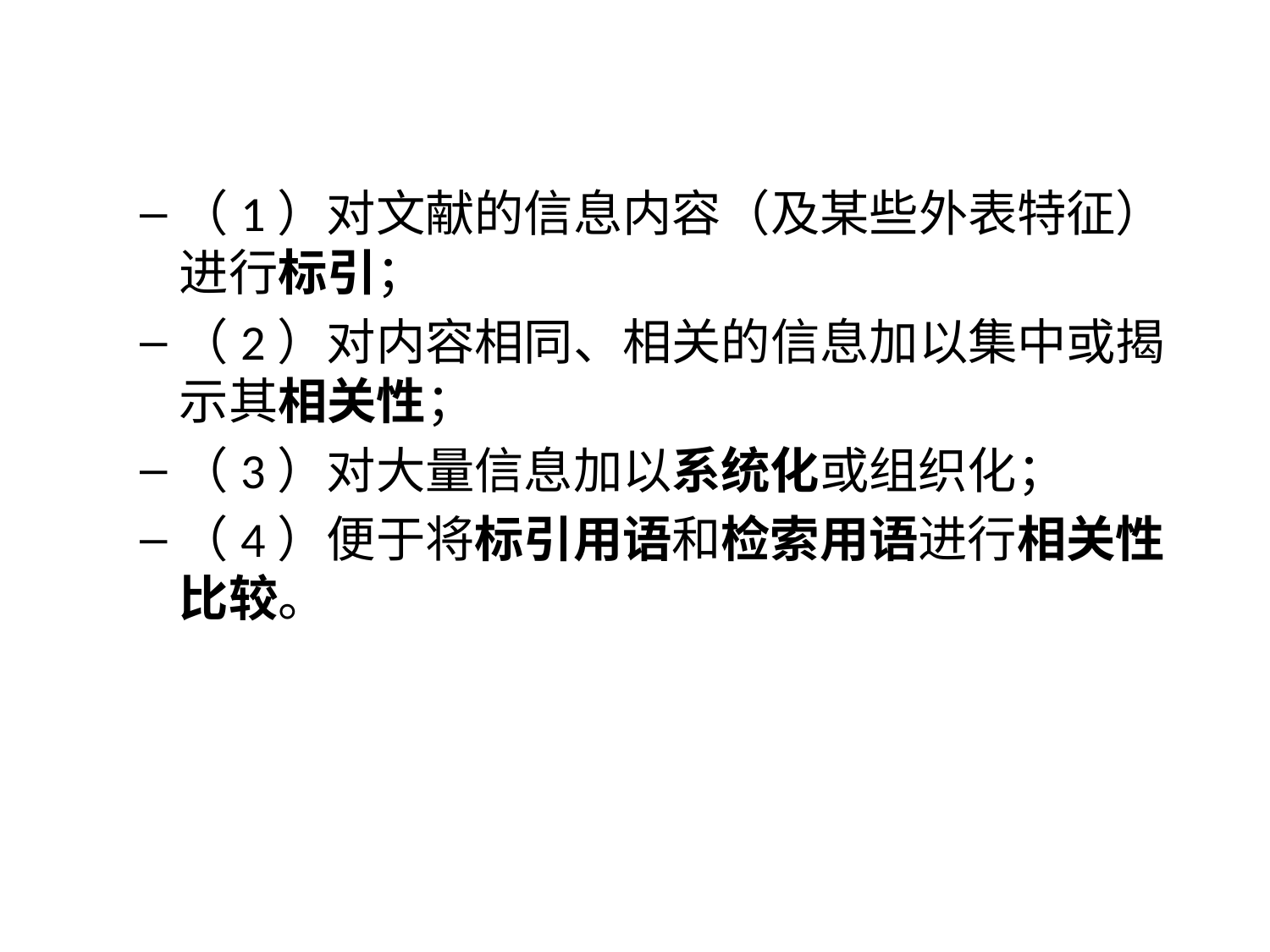

（1）对文献的信息内容（及某些外表特征）进行标引；
（2）对内容相同、相关的信息加以集中或揭示其相关性；
（3）对大量信息加以系统化或组织化；
（4）便于将标引用语和检索用语进行相关性比较。